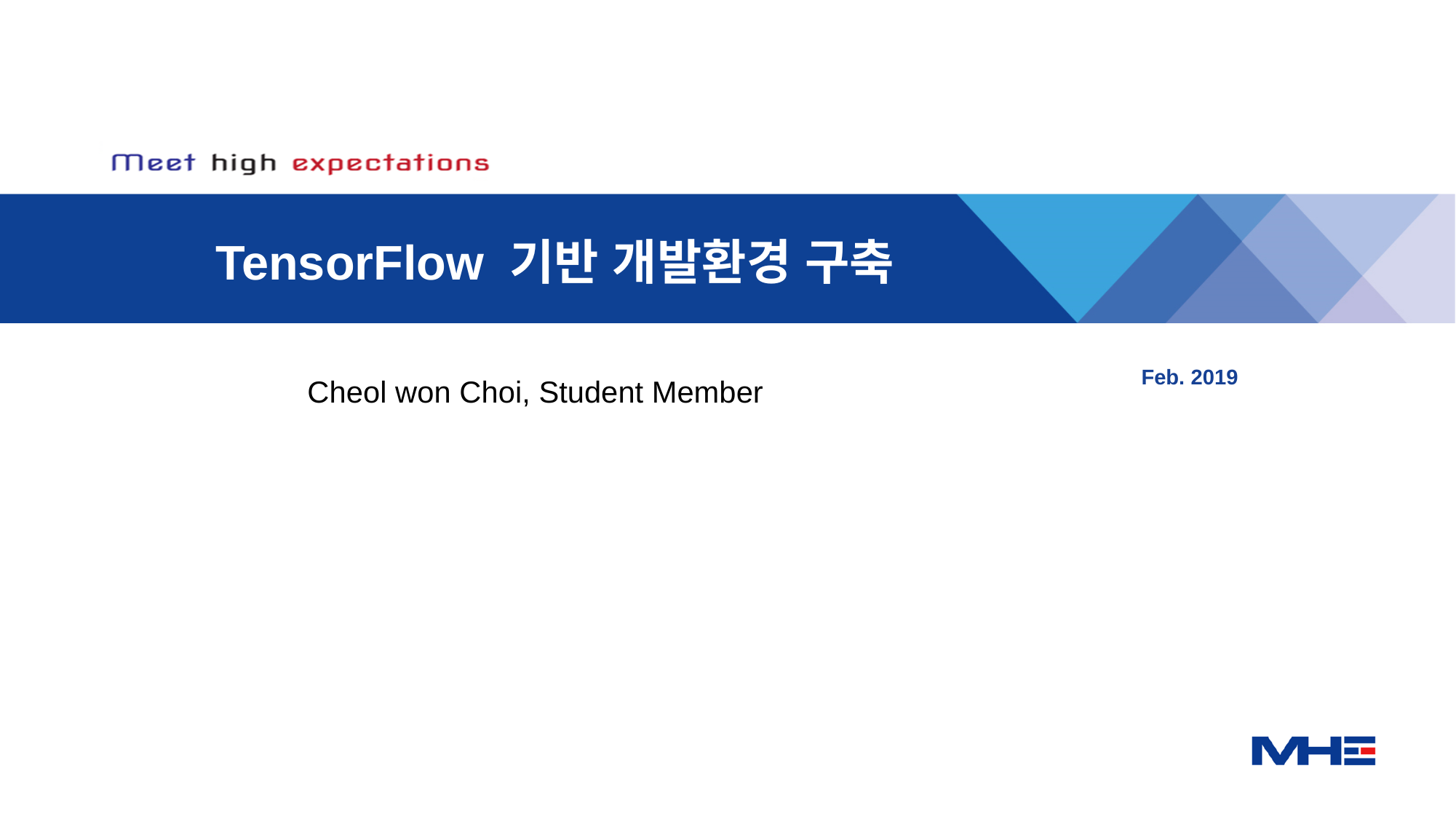

TensorFlow 기반 개발환경 구축
Feb. 2019
Cheol won Choi, Student Member